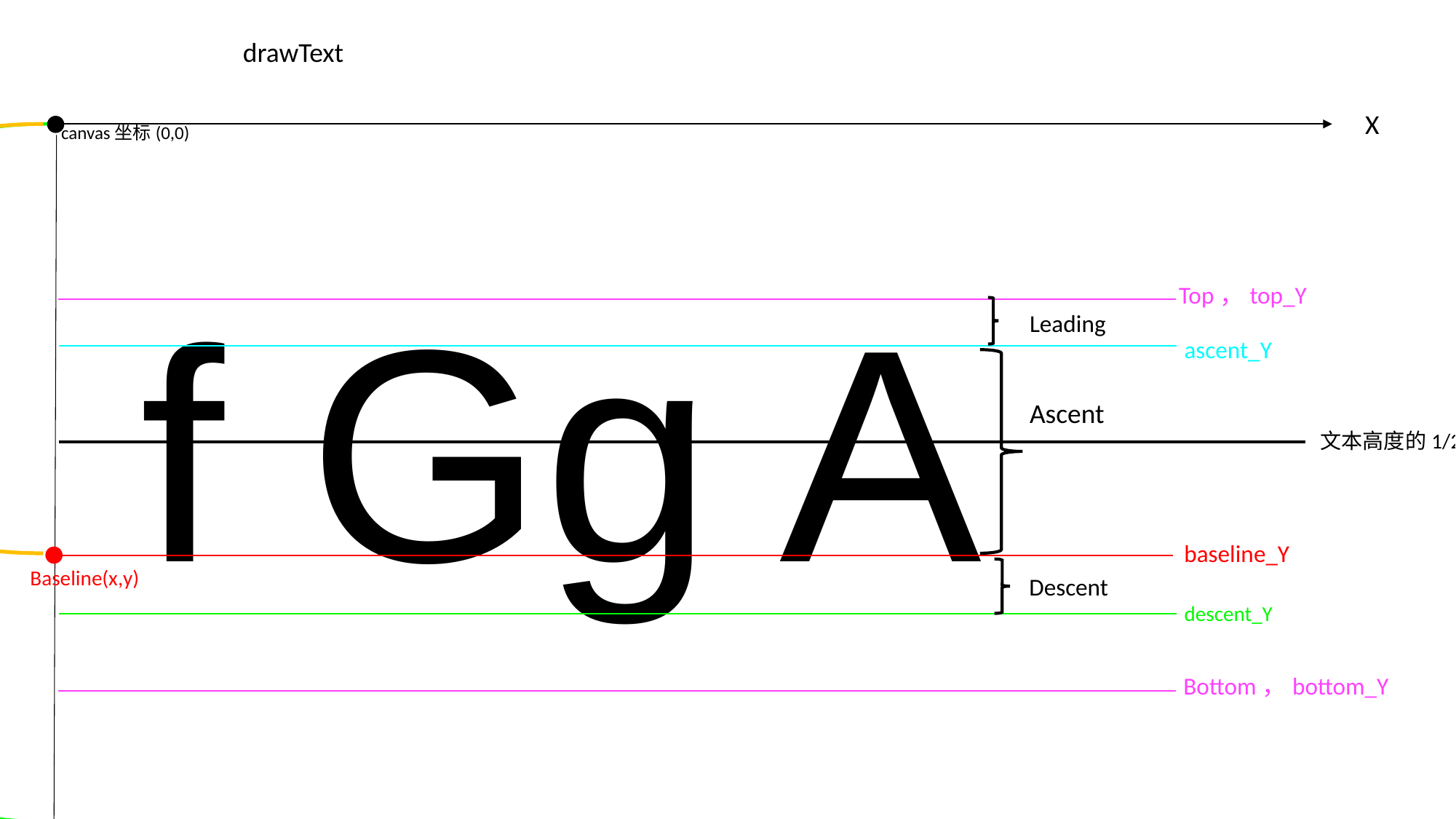

drawText
X
canvas坐标(0,0)

要计算的baseline_Y
f Gg A
Top，top_Y

Leading
ascent_Y

Ascent
文本高度的1/2
baseline_Y

Baseline(x,y)

Descent
View的高度Height
descent_Y
Bottom，bottom_Y
Y